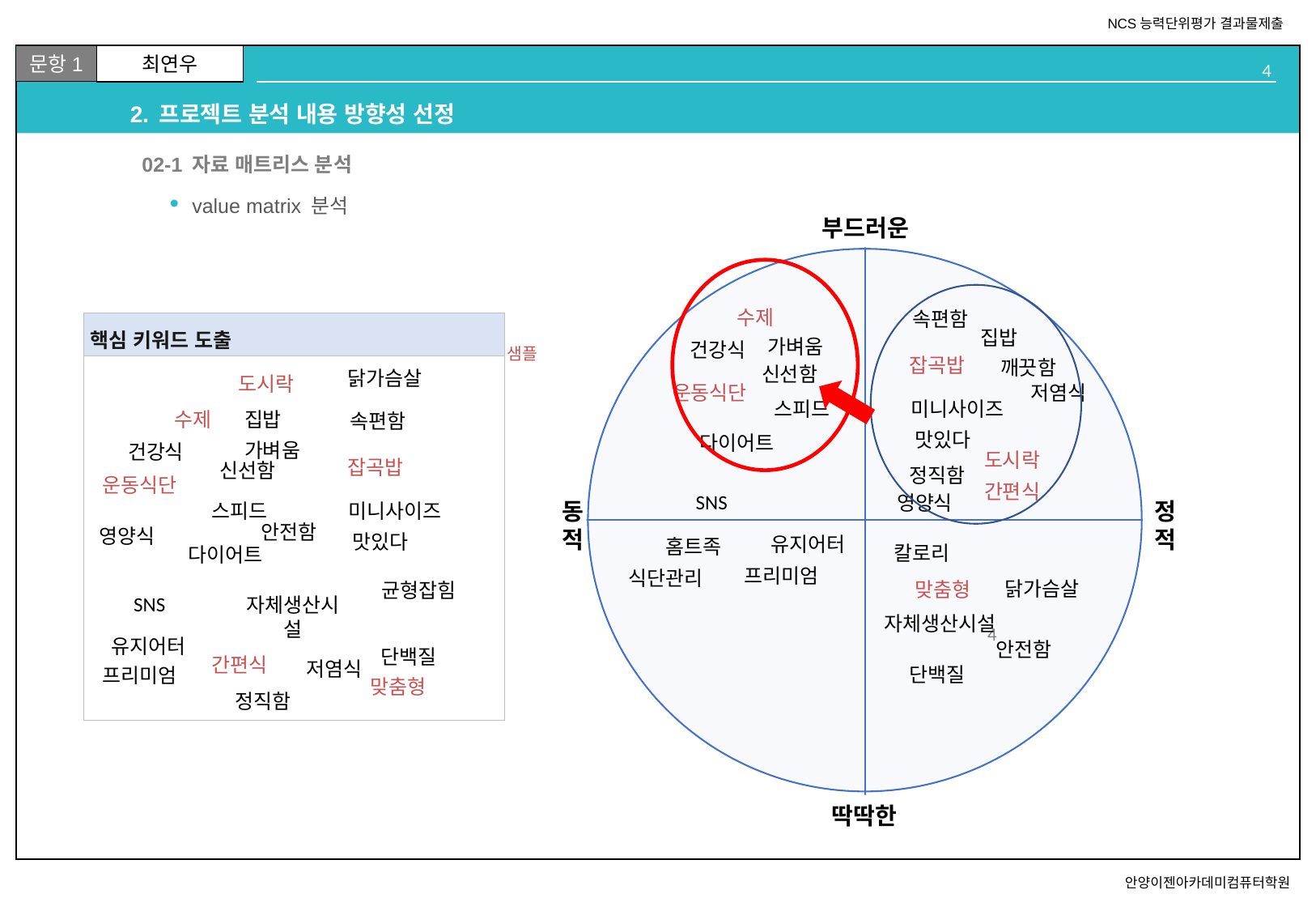

# 2. 프로젝트 분석 내용 방향성 선정
02
02-1 자료 매트리스 분석
value matrix 분석

수제
속편함
집밥
가벼움
건강식
샘플
잡곡밥
깨끗함
신선함
닭가슴살
도시락
운동식단
저염식
스피드
미니사이즈
수제
집밥
속편함
맛있다
다이어트
가벼움
건강식
도시락
잡곡밥
신선함
정직함
운동식단
간편식
SNS
영양식
스피드
미니사이즈
안전함
영양식
맛있다
유지어터
홈트족
칼로리
다이어트
프리미엄
식단관리
닭가슴살
맞춤형
균형잡힘
SNS
자체생산시설
자체생산시설
4
유지어터
안전함
단백질
간편식
저염식
단백질
프리미엄
맞춤형
정직함